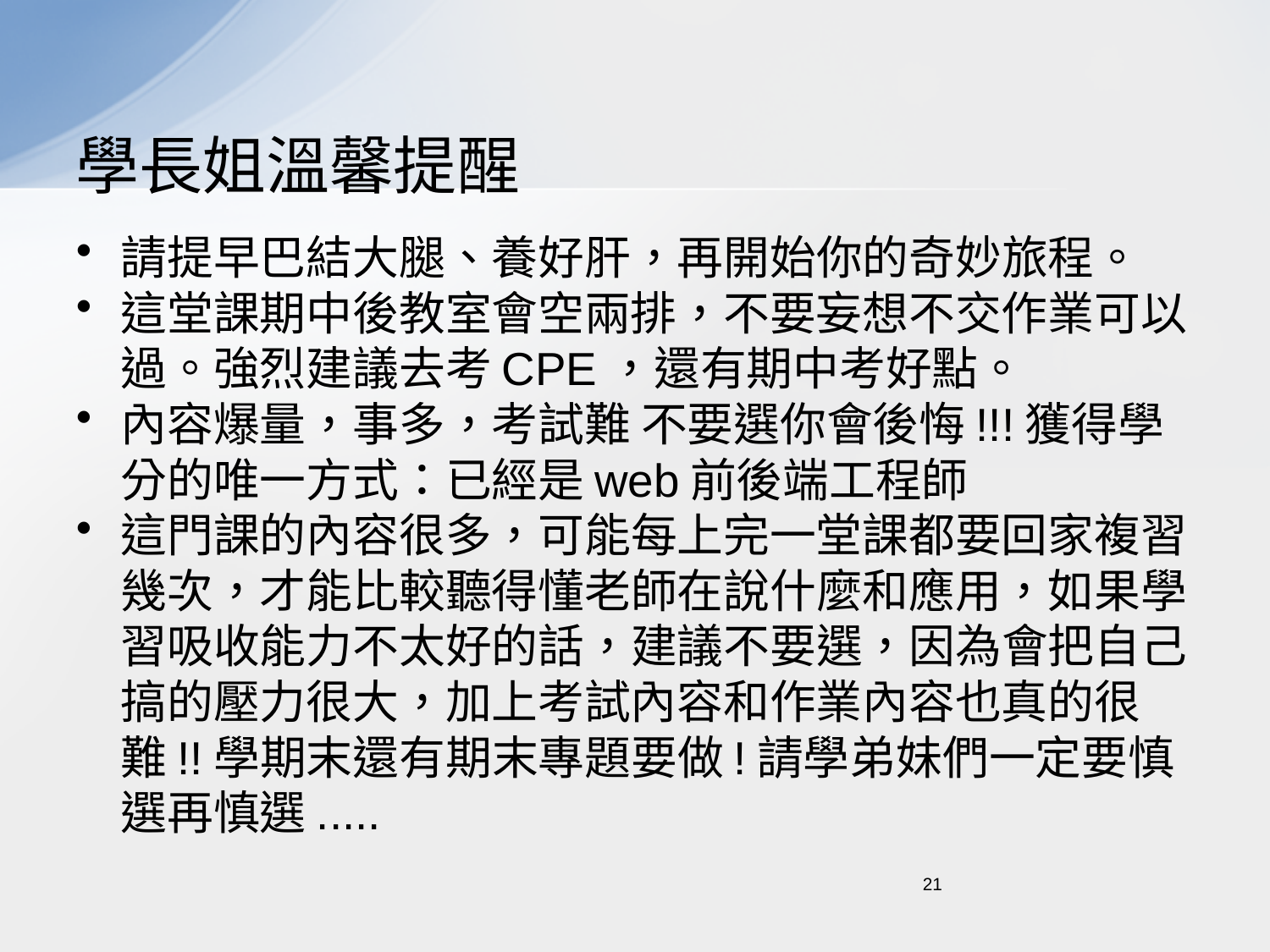

# 學長姐溫馨提醒
請提早巴結大腿、養好肝，再開始你的奇妙旅程。
這堂課期中後教室會空兩排，不要妄想不交作業可以過。強烈建議去考CPE，還有期中考好點。
內容爆量，事多，考試難 不要選你會後悔!!!獲得學分的唯一方式：已經是web前後端工程師
這門課的內容很多，可能每上完一堂課都要回家複習幾次，才能比較聽得懂老師在說什麼和應用，如果學習吸收能力不太好的話，建議不要選，因為會把自己搞的壓力很大，加上考試內容和作業內容也真的很難!!學期末還有期末專題要做!請學弟妹們一定要慎選再慎選.....

21